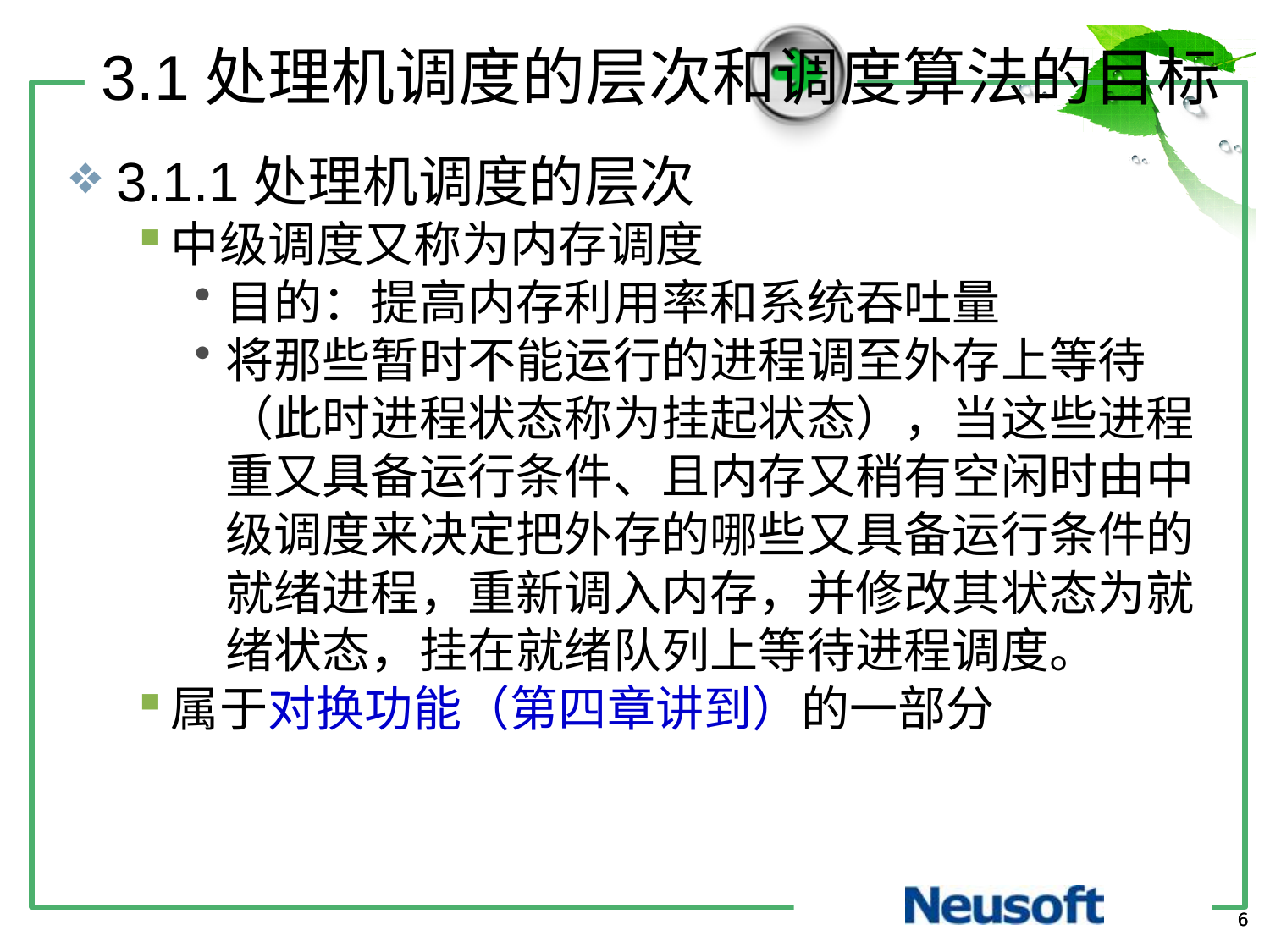

3.1处理机调度的层次和调度算法的目标
3.1.1处理机调度的层次
中级调度又称为内存调度
目的：提高内存利用率和系统吞吐量
将那些暂时不能运行的进程调至外存上等待（此时进程状态称为挂起状态），当这些进程重又具备运行条件、且内存又稍有空闲时由中级调度来决定把外存的哪些又具备运行条件的就绪进程，重新调入内存，并修改其状态为就绪状态，挂在就绪队列上等待进程调度。
属于对换功能（第四章讲到）的一部分
6
6